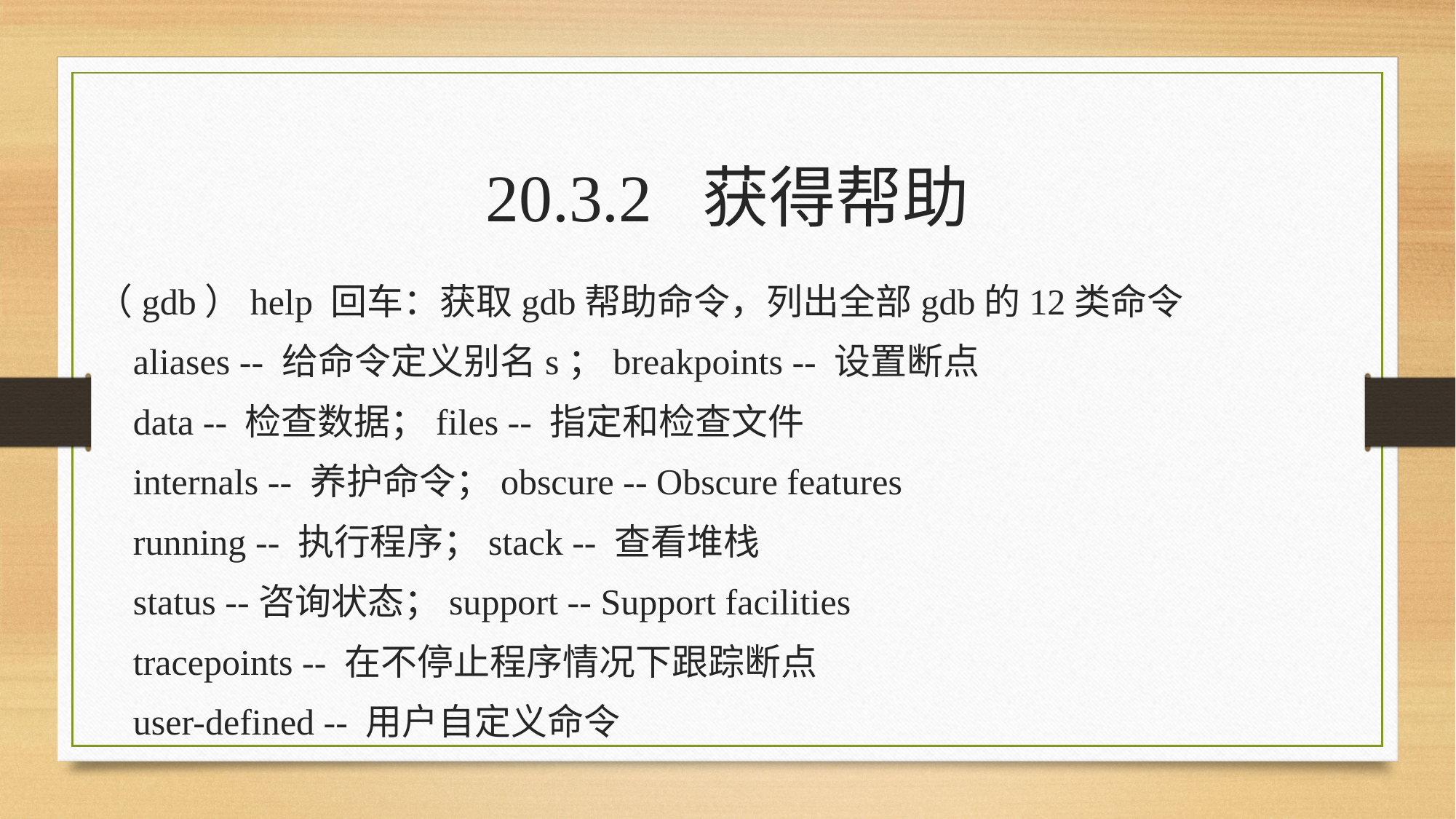

20.3.2  获得帮助
（gdb）help 回车：获取gdb帮助命令，列出全部gdb的12类命令
    aliases -- 给命令定义别名s；breakpoints -- 设置断点
    data -- 检查数据；files -- 指定和检查文件
    internals -- 养护命令；obscure -- Obscure features
    running -- 执行程序；stack -- 查看堆栈
    status --咨询状态；support -- Support facilities
    tracepoints -- 在不停止程序情况下跟踪断点
    user-defined -- 用户自定义命令